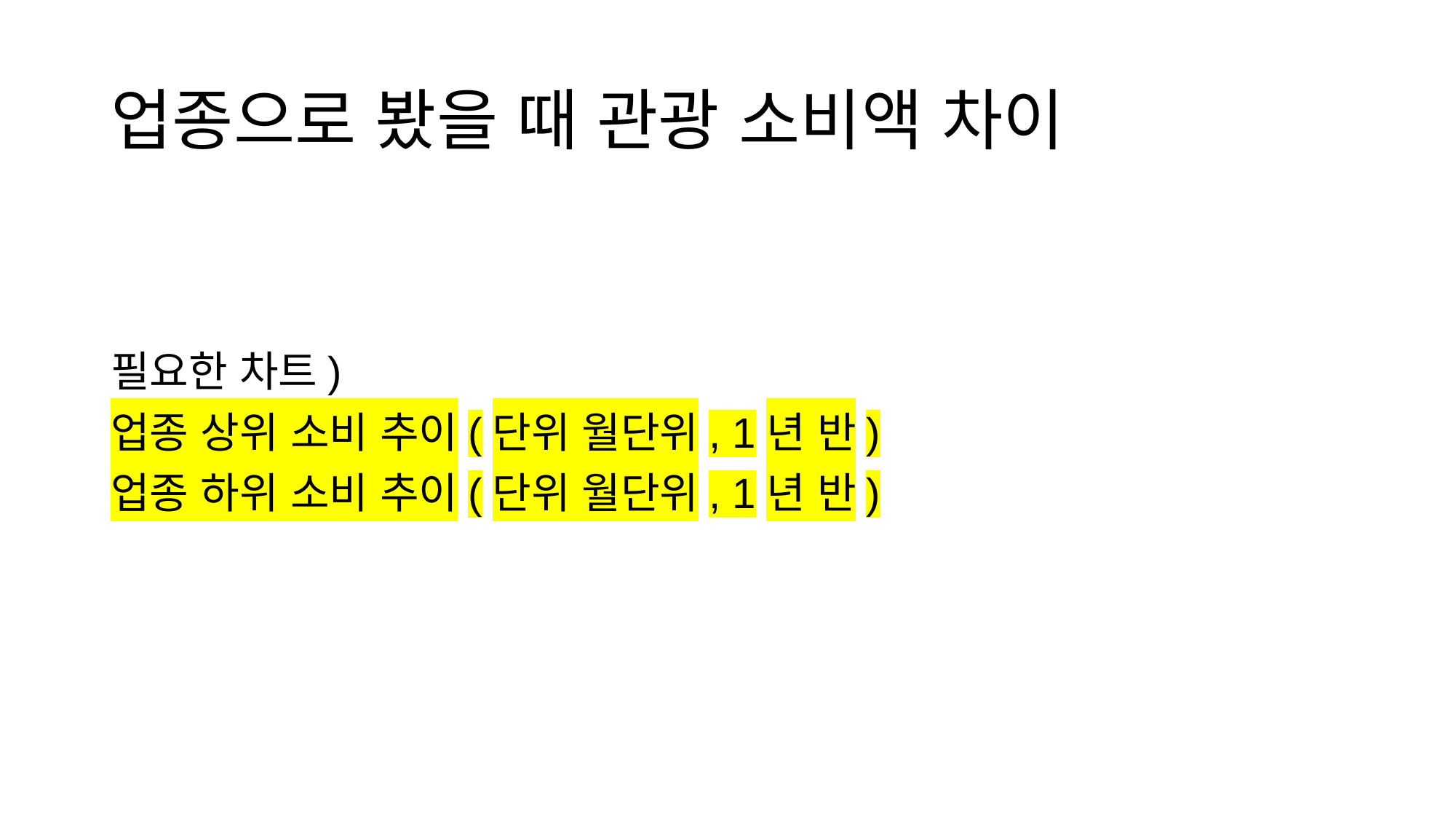

# 업종으로 봤을 때 관광 소비액 차이

필요한 차트)
업종 상위 소비 추이(단위 월단위, 1년 반)
업종 하위 소비 추이(단위 월단위, 1년 반)